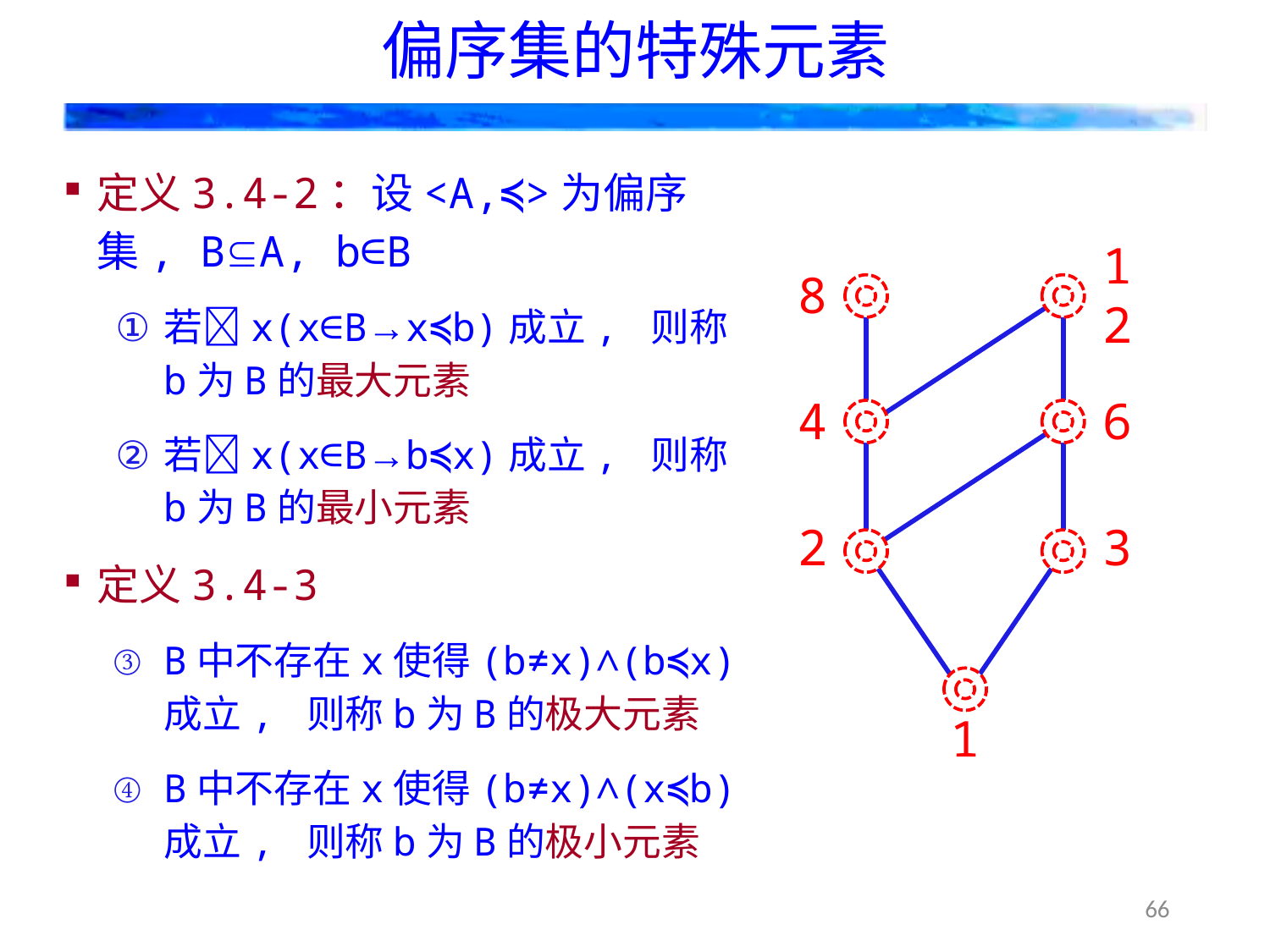

# 偏序集的特殊元素
定义3.4-2：设<A,≼>为偏序集, B⊆A, b∈B
若∀x(x∈B→x≼b)成立, 则称b为B的最大元素
若∀x(x∈B→b≼x)成立, 则称b为B的最小元素
定义3.4-3
B中不存在x使得(b≠x)∧(b≼x)成立, 则称b为B的极大元素
B中不存在x使得(b≠x)∧(x≼b)成立, 则称b为B的极小元素
8
12

4
6
2
3
1
66